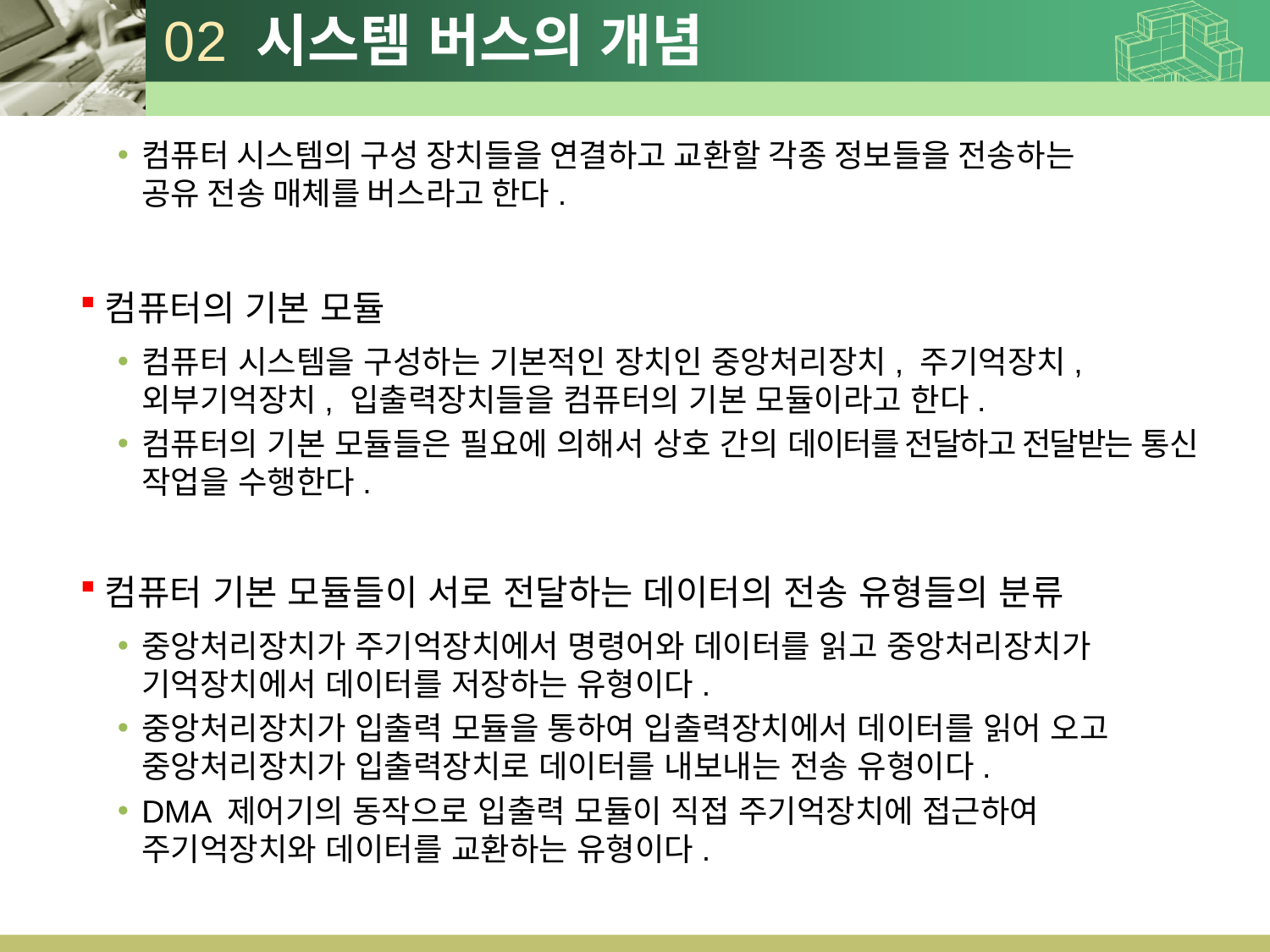

# 02 시스템 버스의 개념
컴퓨터 시스템의 구성 장치들을 연결하고 교환할 각종 정보들을 전송하는
공유 전송 매체를 버스라고 한다.

컴퓨터의 기본 모듈
컴퓨터 시스템을 구성하는 기본적인 장치인 중앙처리장치, 주기억장치, 외부기억장치, 입출력장치들을 컴퓨터의 기본 모듈이라고 한다.
컴퓨터의 기본 모듈들은 필요에 의해서 상호 간의 데이터를 전달하고 전달받는 통신 작업을 수행한다.

컴퓨터 기본 모듈들이 서로 전달하는 데이터의 전송 유형들의 분류
중앙처리장치가 주기억장치에서 명령어와 데이터를 읽고 중앙처리장치가
기억장치에서 데이터를 저장하는 유형이다.
중앙처리장치가 입출력 모듈을 통하여 입출력장치에서 데이터를 읽어 오고 중앙처리장치가 입출력장치로 데이터를 내보내는 전송 유형이다.
DMA 제어기의 동작으로 입출력 모듈이 직접 주기억장치에 접근하여
주기억장치와 데이터를 교환하는 유형이다.